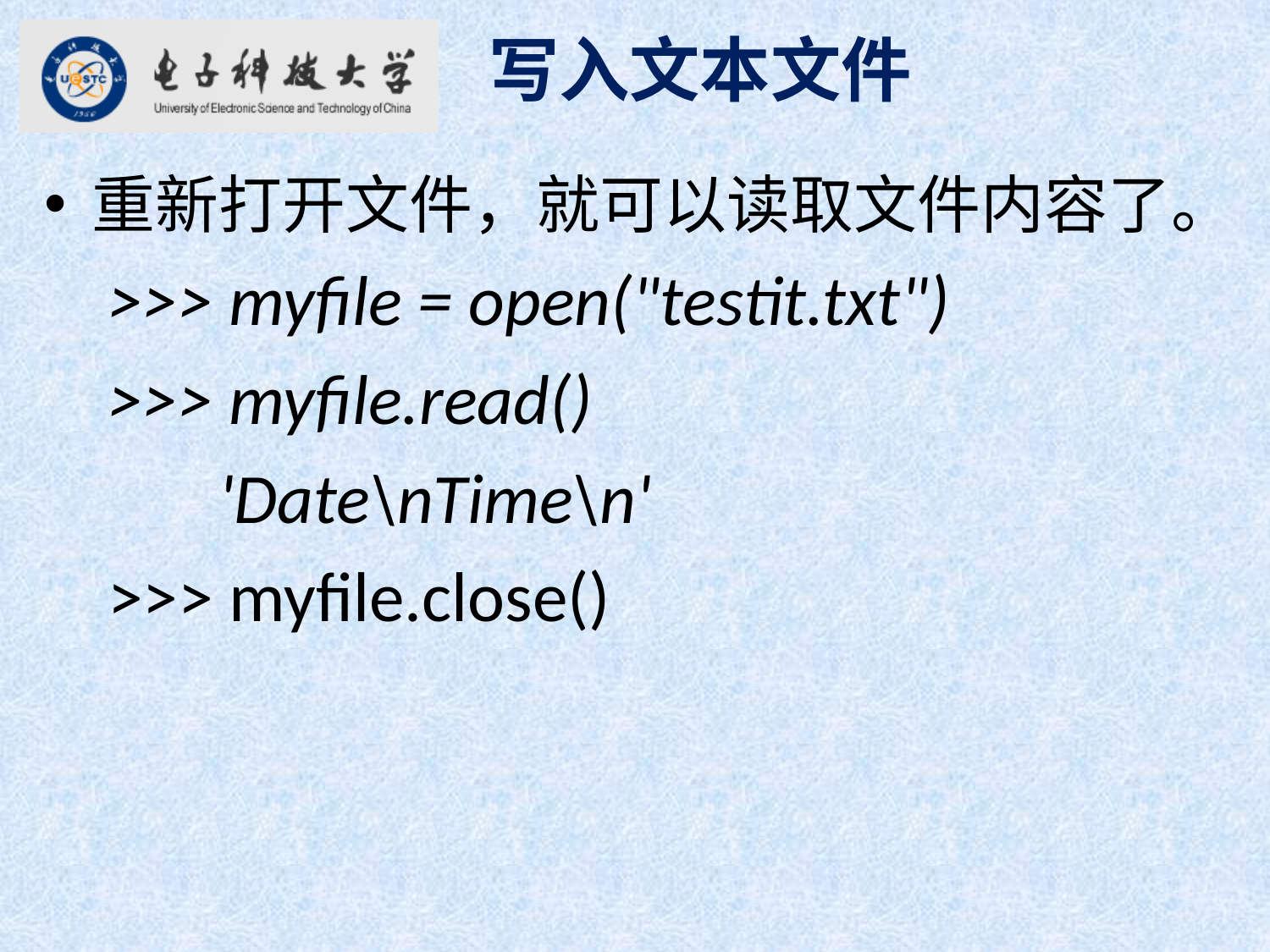

写入文本文件
重新打开文件，就可以读取文件内容了。
    >>> myfile = open("testit.txt")
    >>> myfile.read()
           'Date\nTime\n'
    >>> myfile.close()